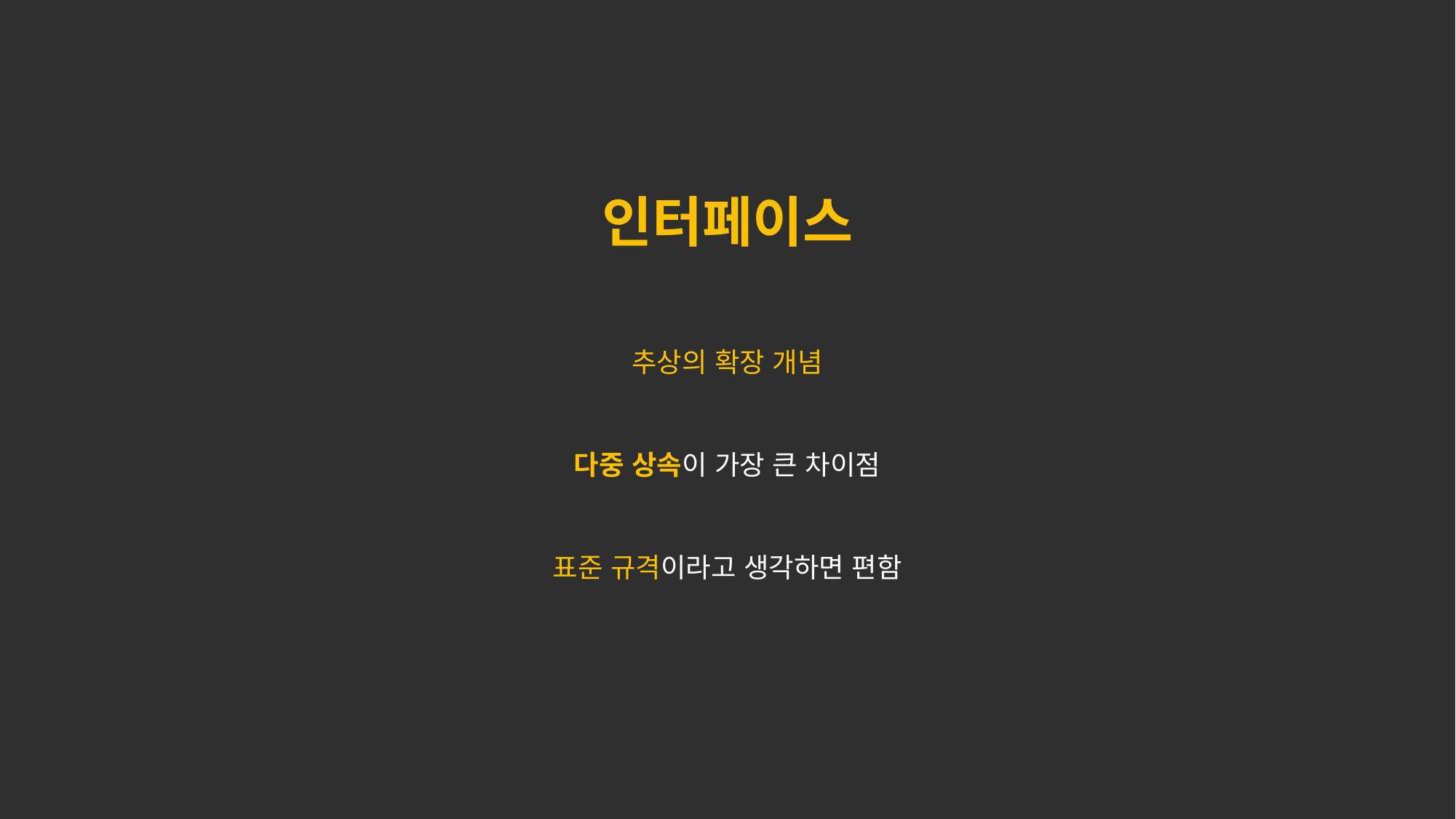

인터페이스
추상의 확장 개념
다중 상속이 가장 큰 차이점
표준 규격이라고 생각하면 편함